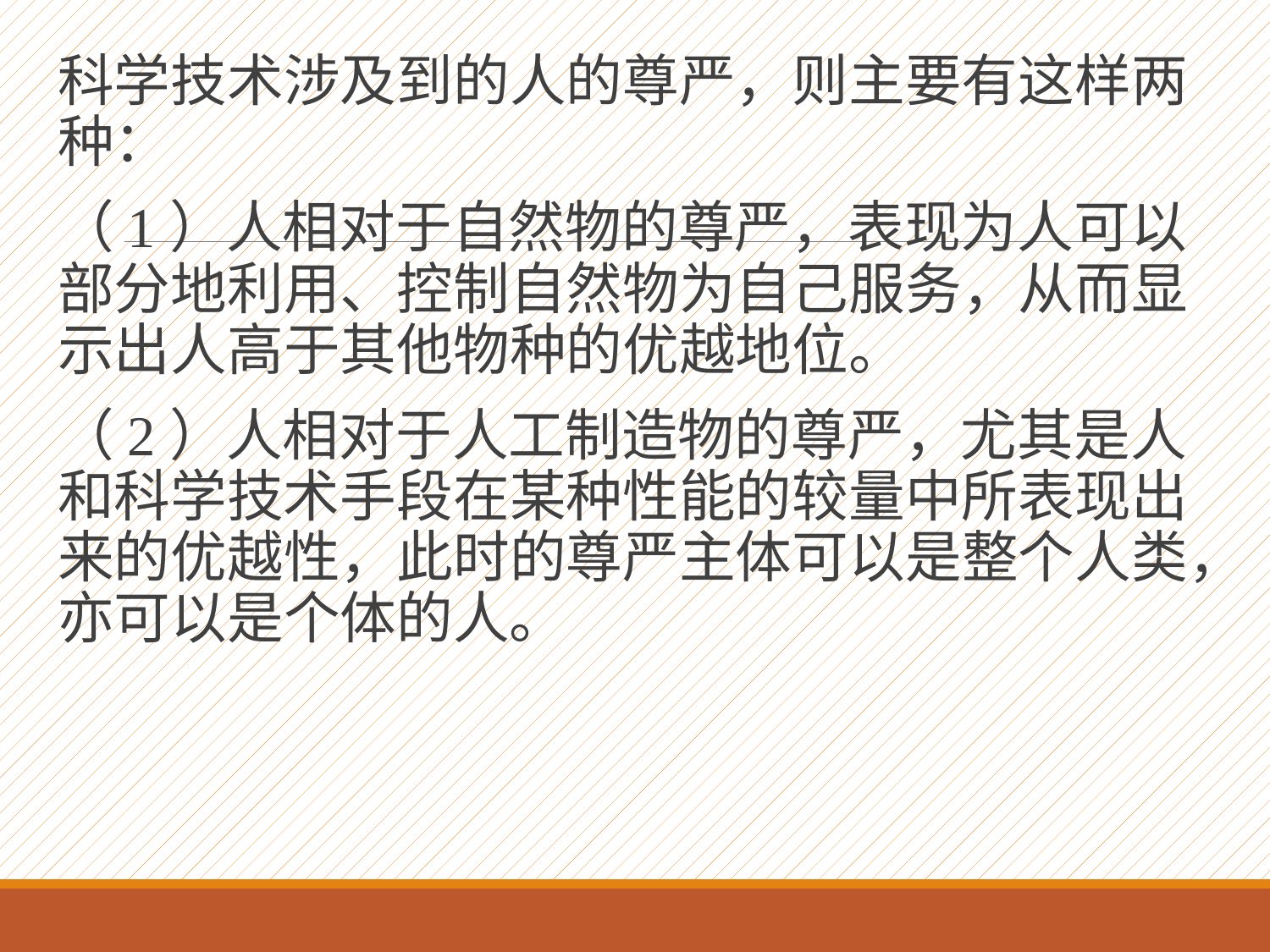

科学技术涉及到的人的尊严，则主要有这样两种：
（1）人相对于自然物的尊严，表现为人可以部分地利用、控制自然物为自己服务，从而显示出人高于其他物种的优越地位。
（2）人相对于人工制造物的尊严，尤其是人和科学技术手段在某种性能的较量中所表现出来的优越性，此时的尊严主体可以是整个人类，亦可以是个体的人。